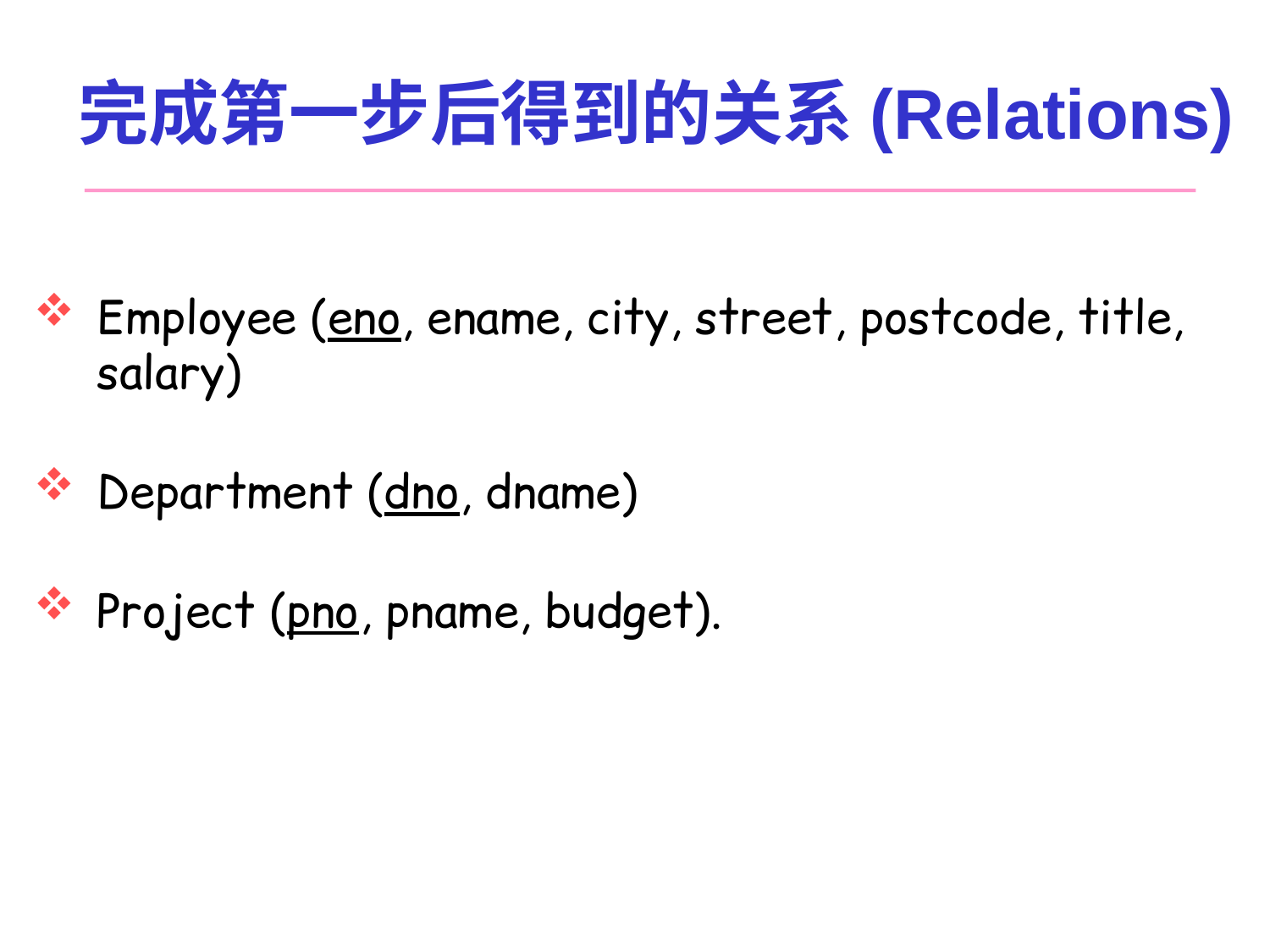

# 完成第一步后得到的关系(Relations)

Employee (eno, ename, city, street, postcode, title, salary)

Department (dno, dname)

Project (pno, pname, budget).